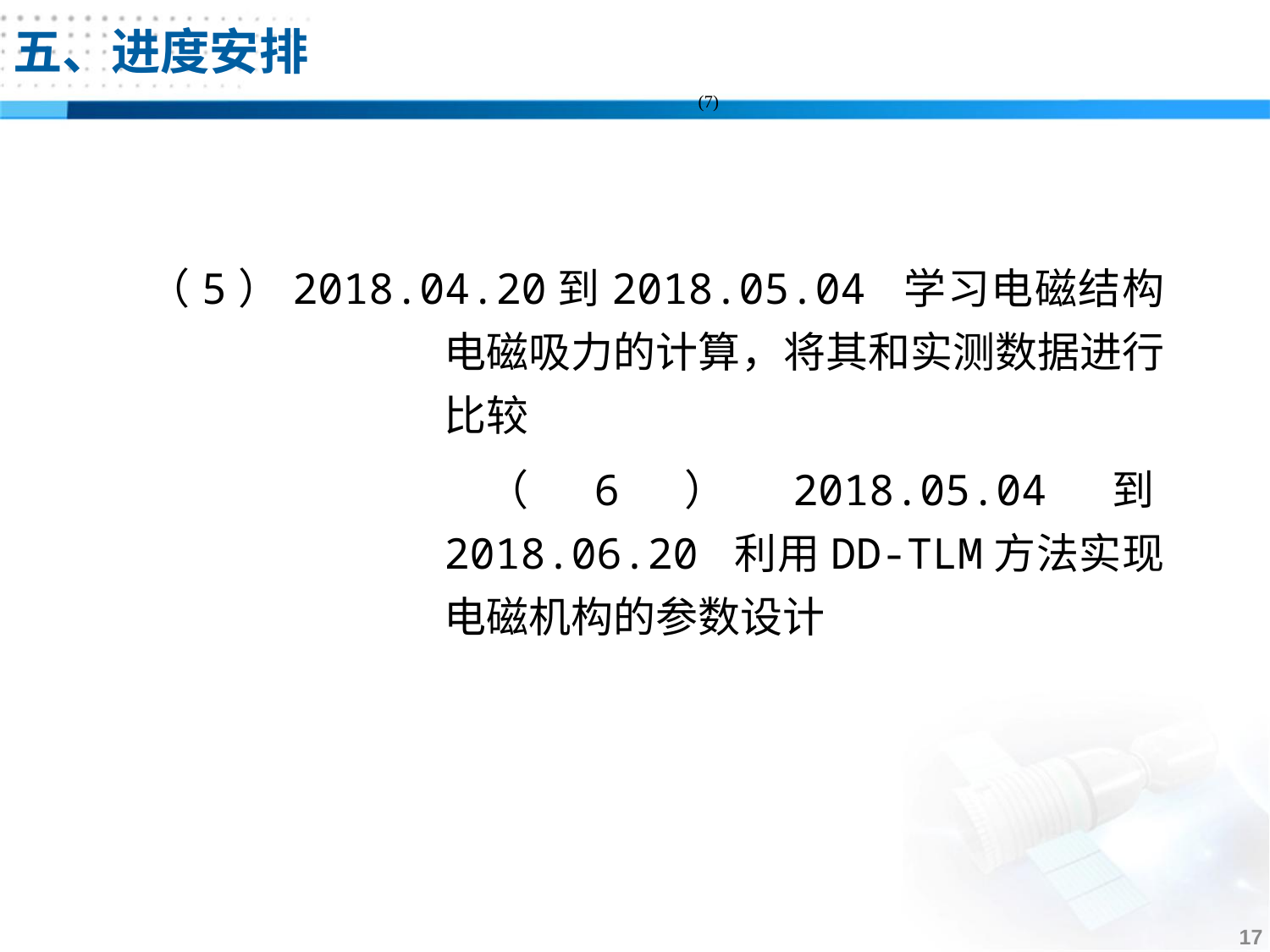

五、进度安排

                                 (7)

（5）2018.04.20到2018.05.04 学习电磁结构电磁吸力的计算，将其和实测数据进行比较
（6）2018.05.04到2018.06.20 利用DD-TLM方法实现电磁机构的参数设计

17